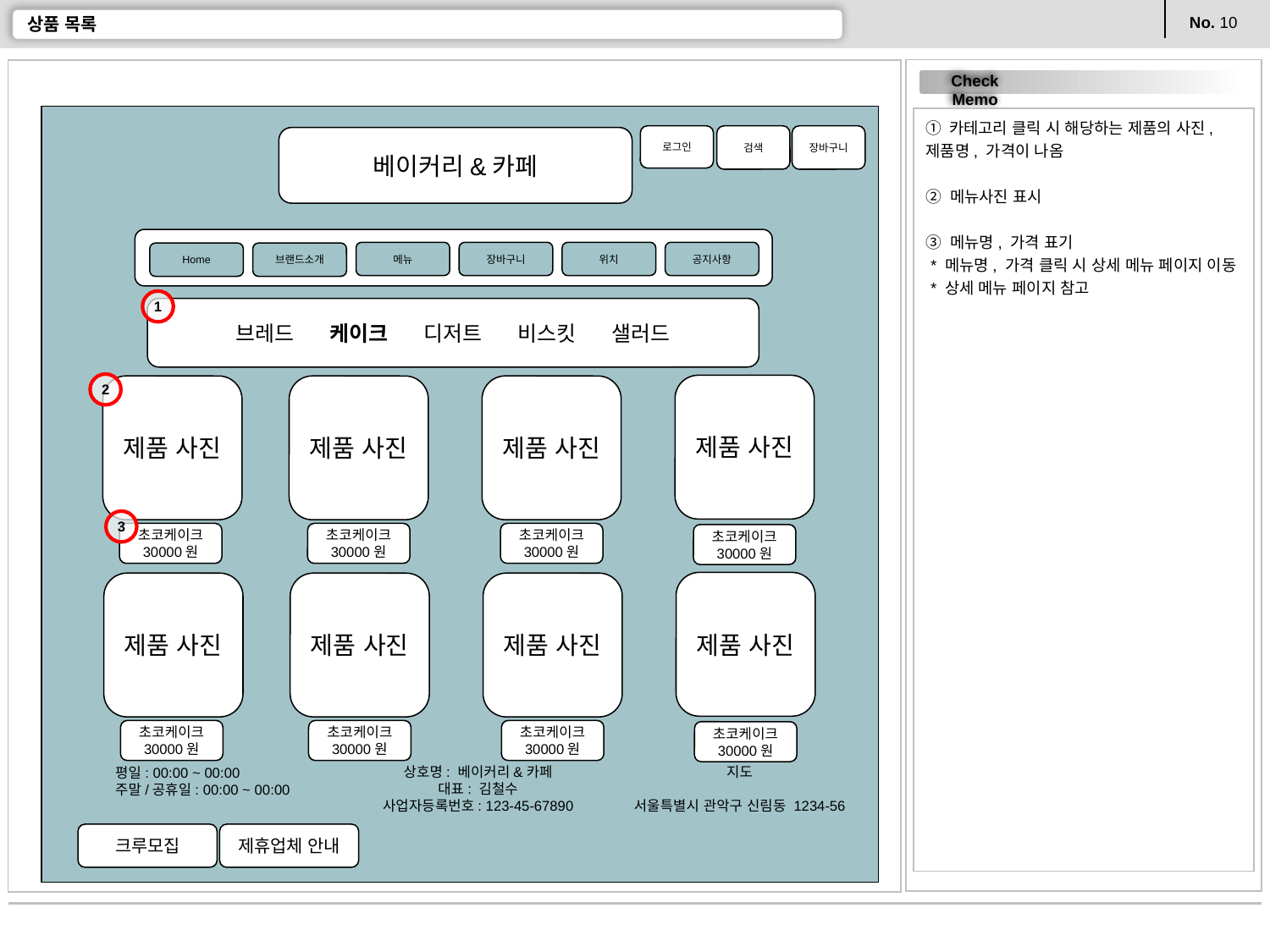

# 상품 목록

로그인
검색
장바구니
베이커리&카페

메뉴
장바구니
위치
공지사항
Home
브랜드소개
상호명: 베이커리&카페
대표: 김철수
사업자등록번호: 123-45-67890
지도

서울특별시 관악구 신림동 1234-56
평일: 00:00 ~ 00:00
주말/공휴일: 00:00 ~ 00:00
크루모집
제휴업체 안내
① 카테고리 클릭 시 해당하는 제품의 사진, 제품명, 가격이 나옴

② 메뉴사진 표시

③ 메뉴명, 가격 표기
 * 메뉴명, 가격 클릭 시 상세 메뉴 페이지 이동
 * 상세 메뉴 페이지 참고
1
브레드      케이크      디저트      비스킷      샐러드
2
제품 사진
제품 사진
제품 사진
제품 사진
3
초코케이크
30000원
초코케이크
30000원
초코케이크
30000원
초코케이크
30000원
제품 사진
제품 사진
제품 사진
제품 사진
초코케이크
30000원
초코케이크
30000원
초코케이크
30000원
초코케이크
30000원